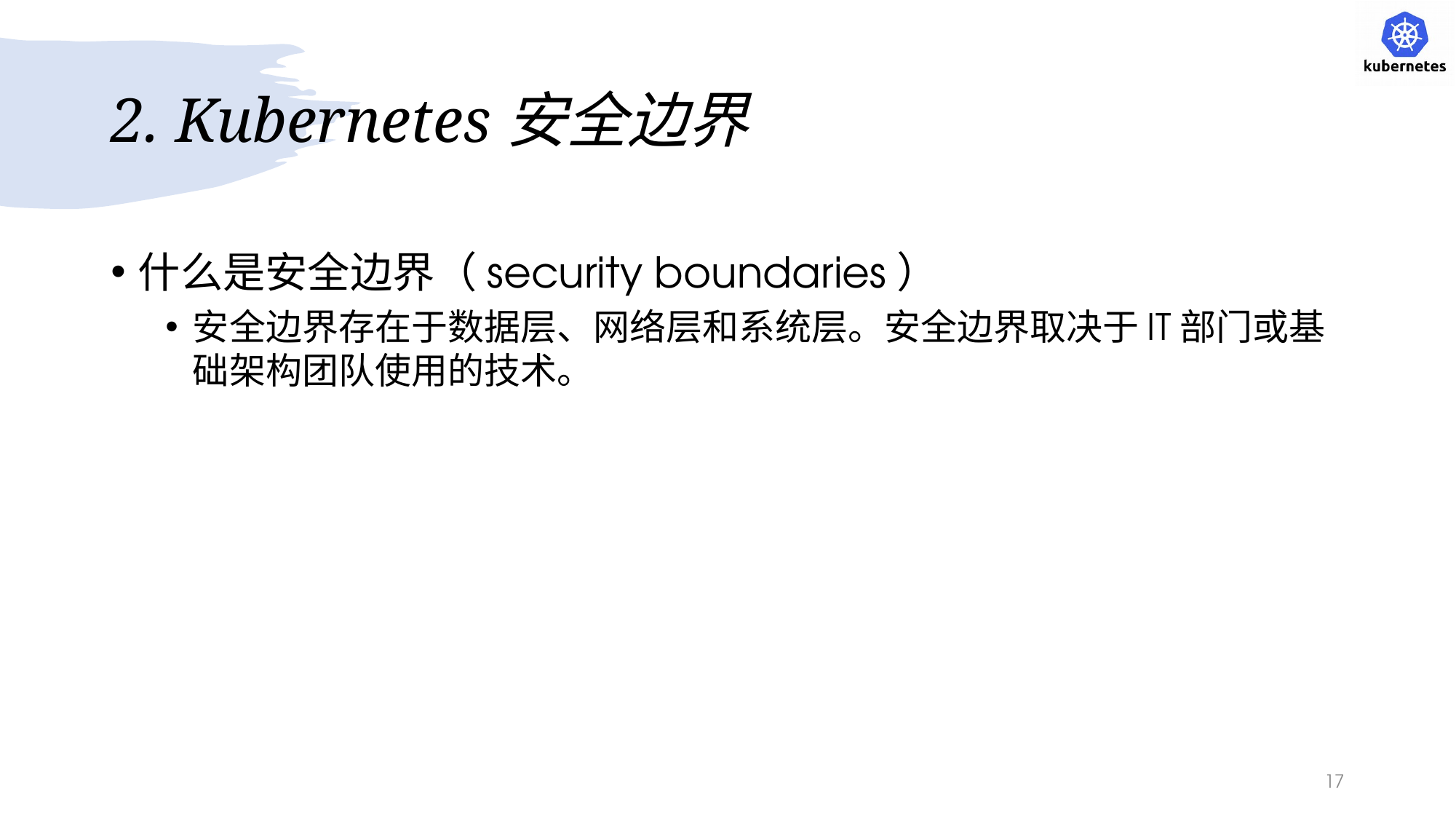

# 2. Kubernetes安全边界
什么是安全边界（security boundaries）
安全边界存在于数据层、网络层和系统层。安全边界取决于IT部门或基础架构团队使用的技术。

17